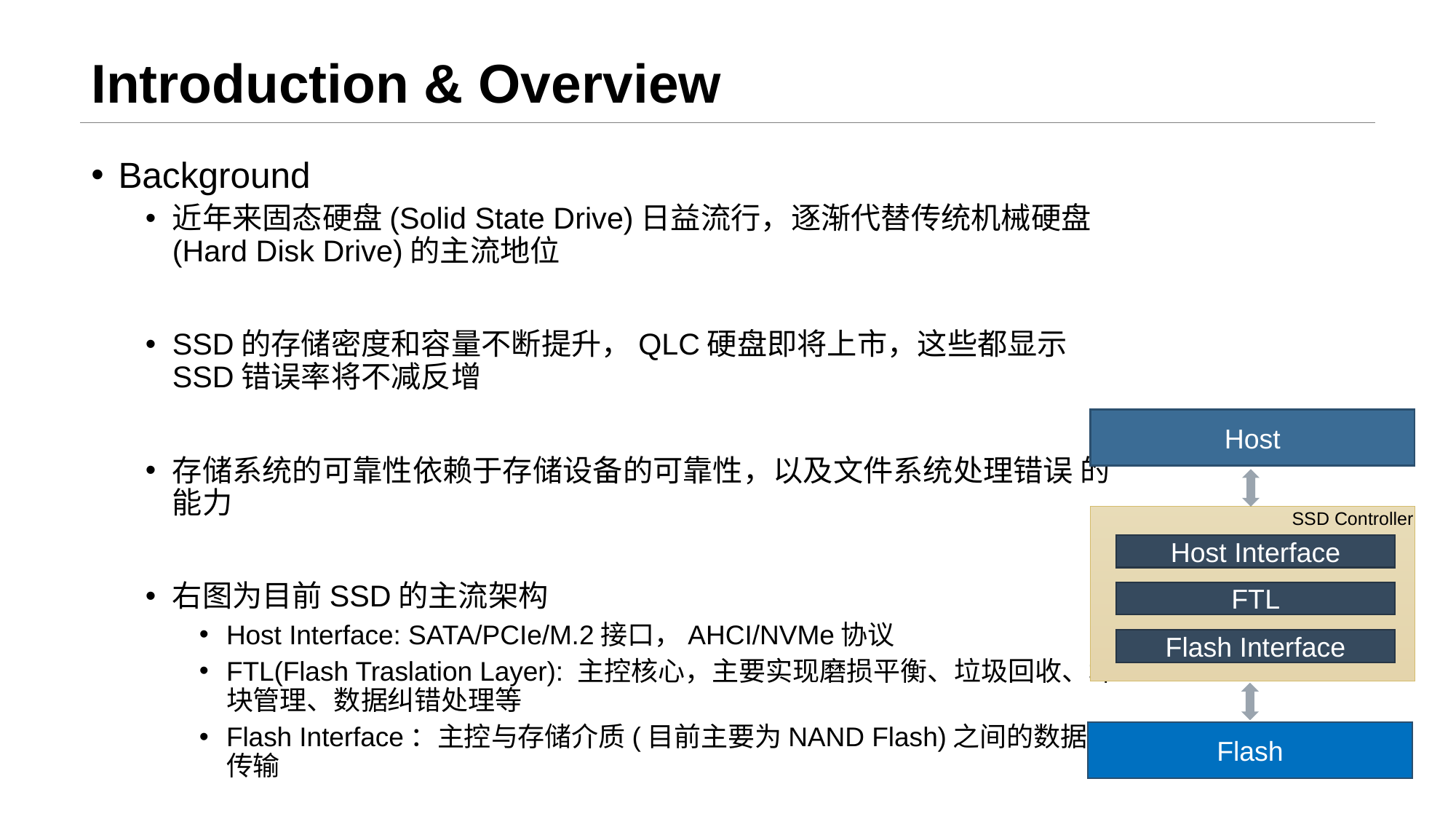

# Introduction & Overview
Background
近年来固态硬盘(Solid State Drive)日益流行，逐渐代替传统机械硬盘(Hard Disk Drive)的主流地位

SSD的存储密度和容量不断提升，QLC硬盘即将上市，这些都显示SSD错误率将不减反增

存储系统的可靠性依赖于存储设备的可靠性，以及文件系统处理错误 的能力

右图为目前SSD的主流架构
Host Interface: SATA/PCIe/M.2接口，AHCI/NVMe协议
FTL(Flash Traslation Layer): 主控核心，主要实现磨损平衡、垃圾回收、坏块管理、数据纠错处理等
Flash Interface：主控与存储介质(目前主要为NAND Flash)之间的数据    传输
Host

SSD Controller

Host Interface
FTL
Flash Interface

Flash